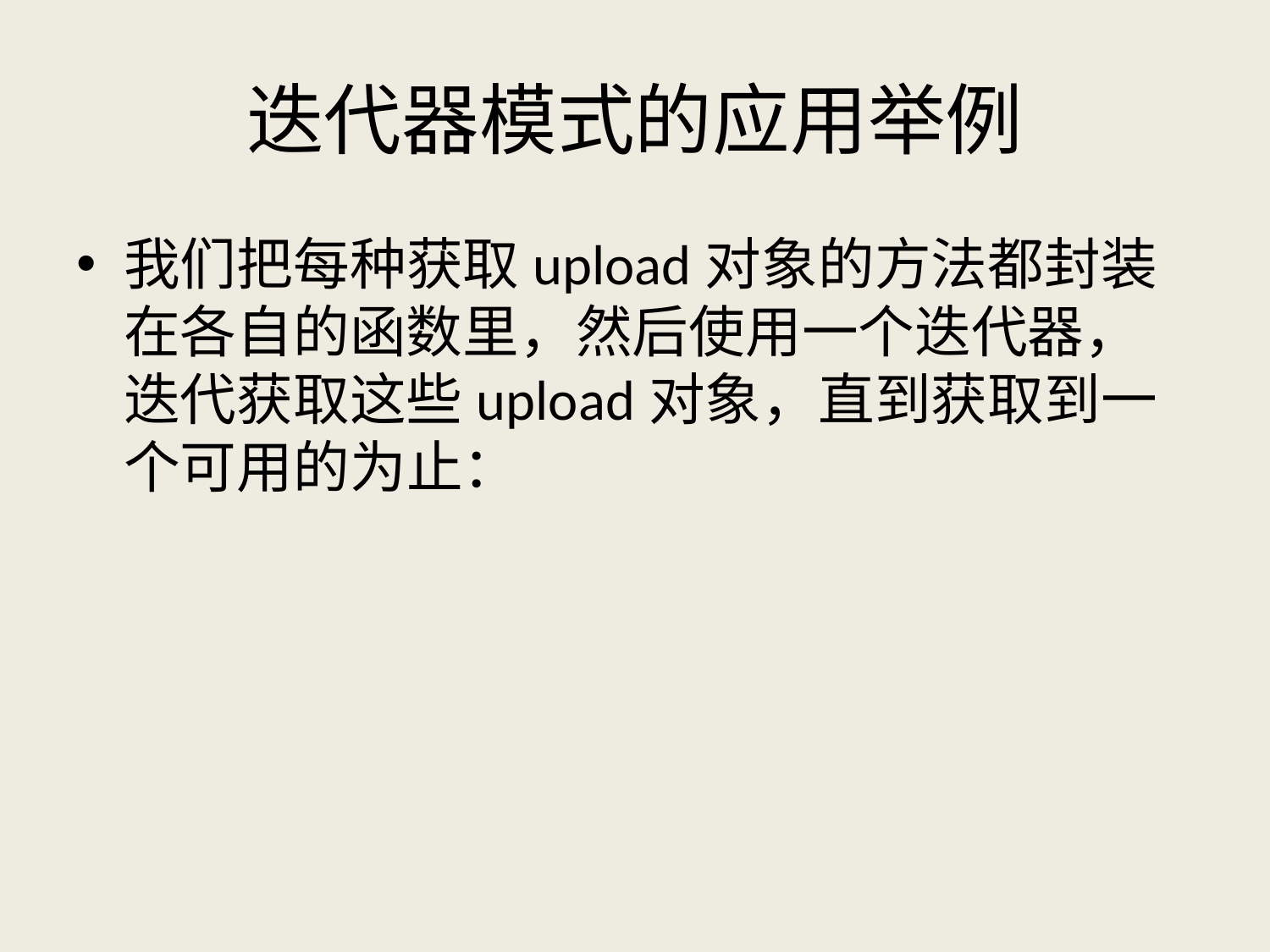

# 迭代器模式的应用举例
我们把每种获取upload对象的方法都封装在各自的函数里，然后使用一个迭代器，迭代获取这些upload对象，直到获取到一个可用的为止：